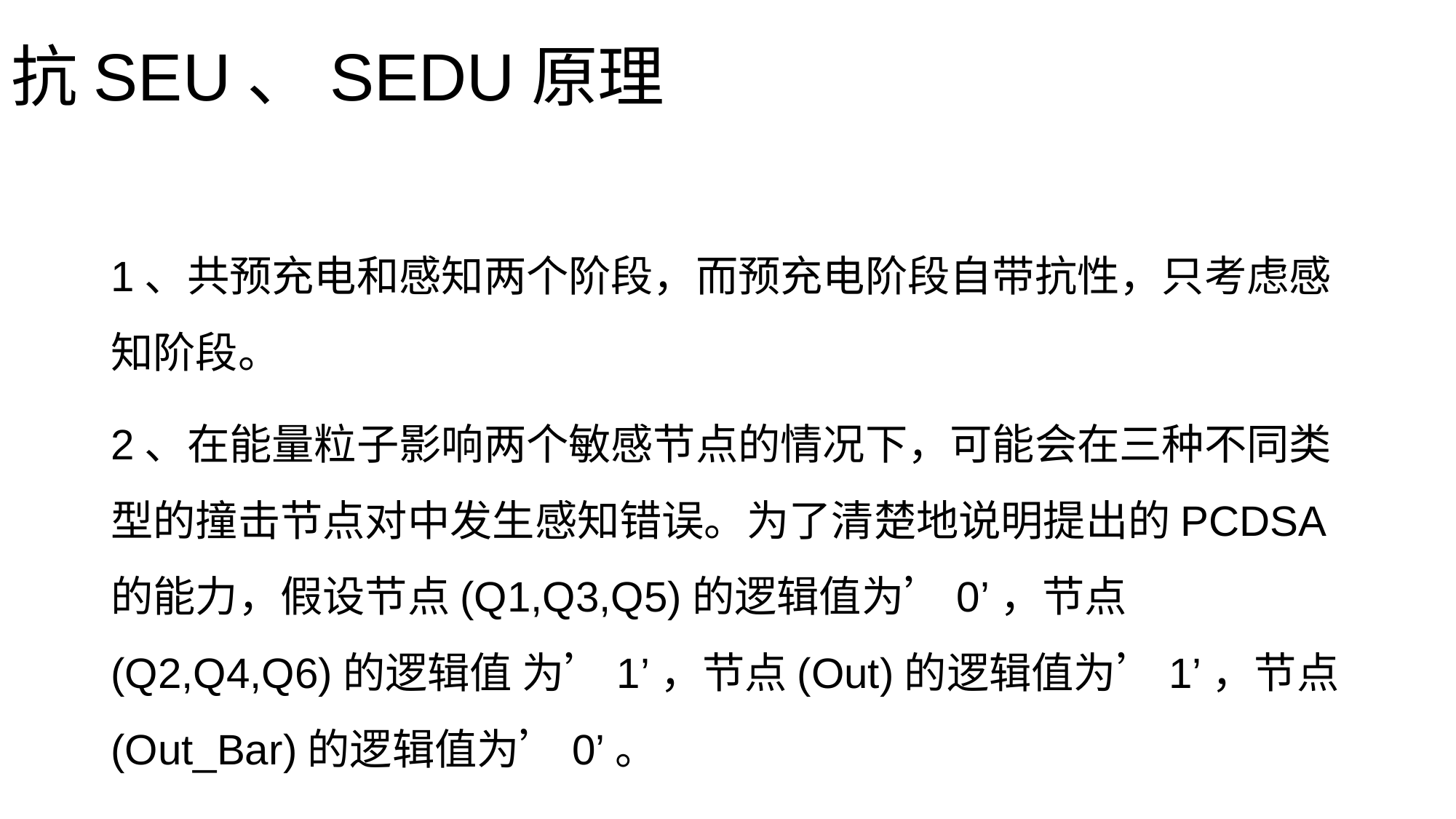

# 抗SEU、SEDU原理
1、共预充电和感知两个阶段，而预充电阶段自带抗性，只考虑感知阶段。
2、在能量粒子影响两个敏感节点的情况下，可能会在三种不同类型的撞击节点对中发生感知错误。为了清楚地说明提出的PCDSA的能力，假设节点(Q1,Q3,Q5)的逻辑值为’0’，节点(Q2,Q4,Q6)的逻辑值 为’1’，节点(Out)的逻辑值为’1’，节点(Out_Bar)的逻辑值为’0’。